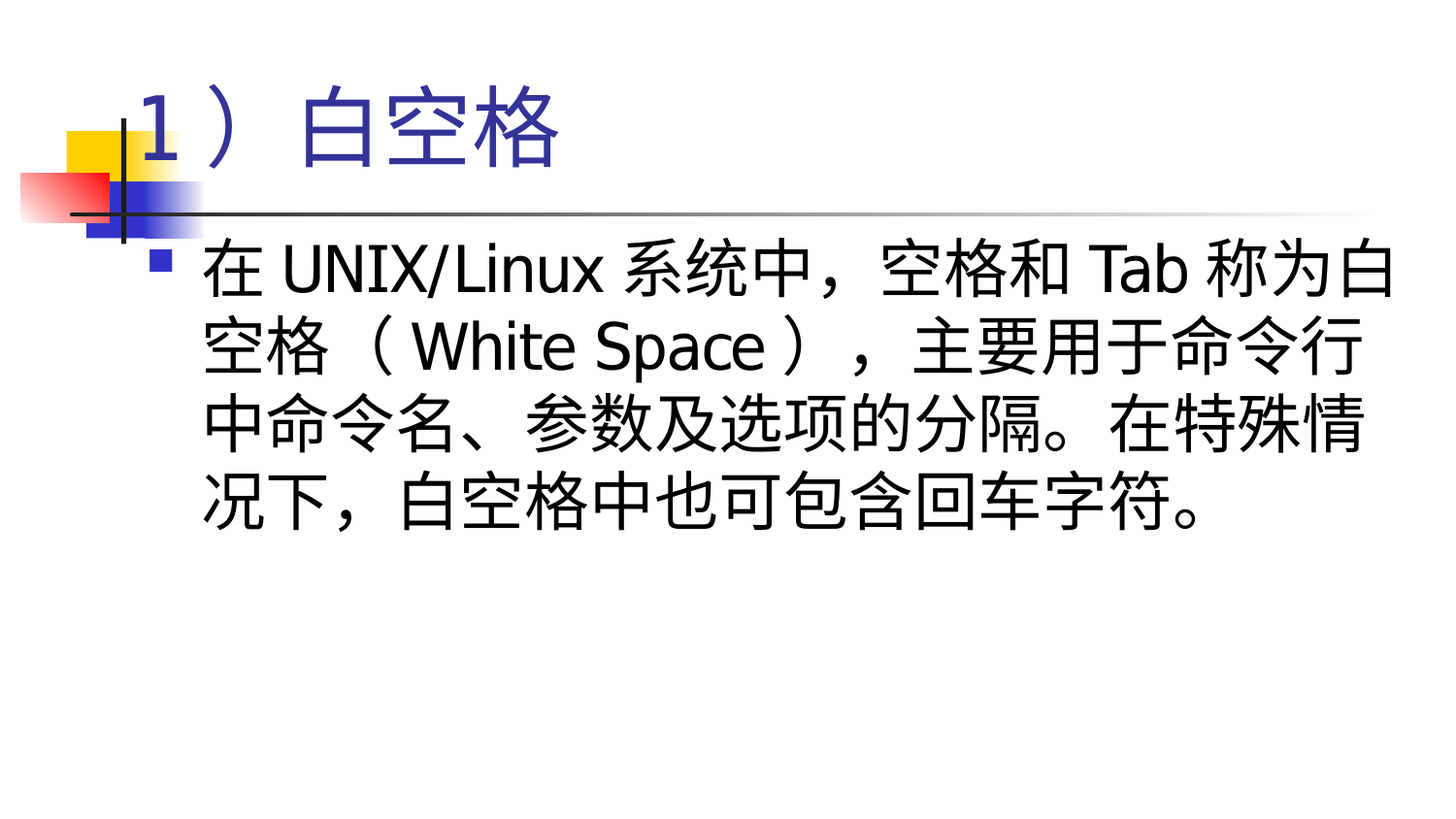

# 1）白空格
在UNIX/Linux系统中，空格和Tab称为白空格（White Space），主要用于命令行中命令名、参数及选项的分隔。在特殊情况下，白空格中也可包含回车字符。